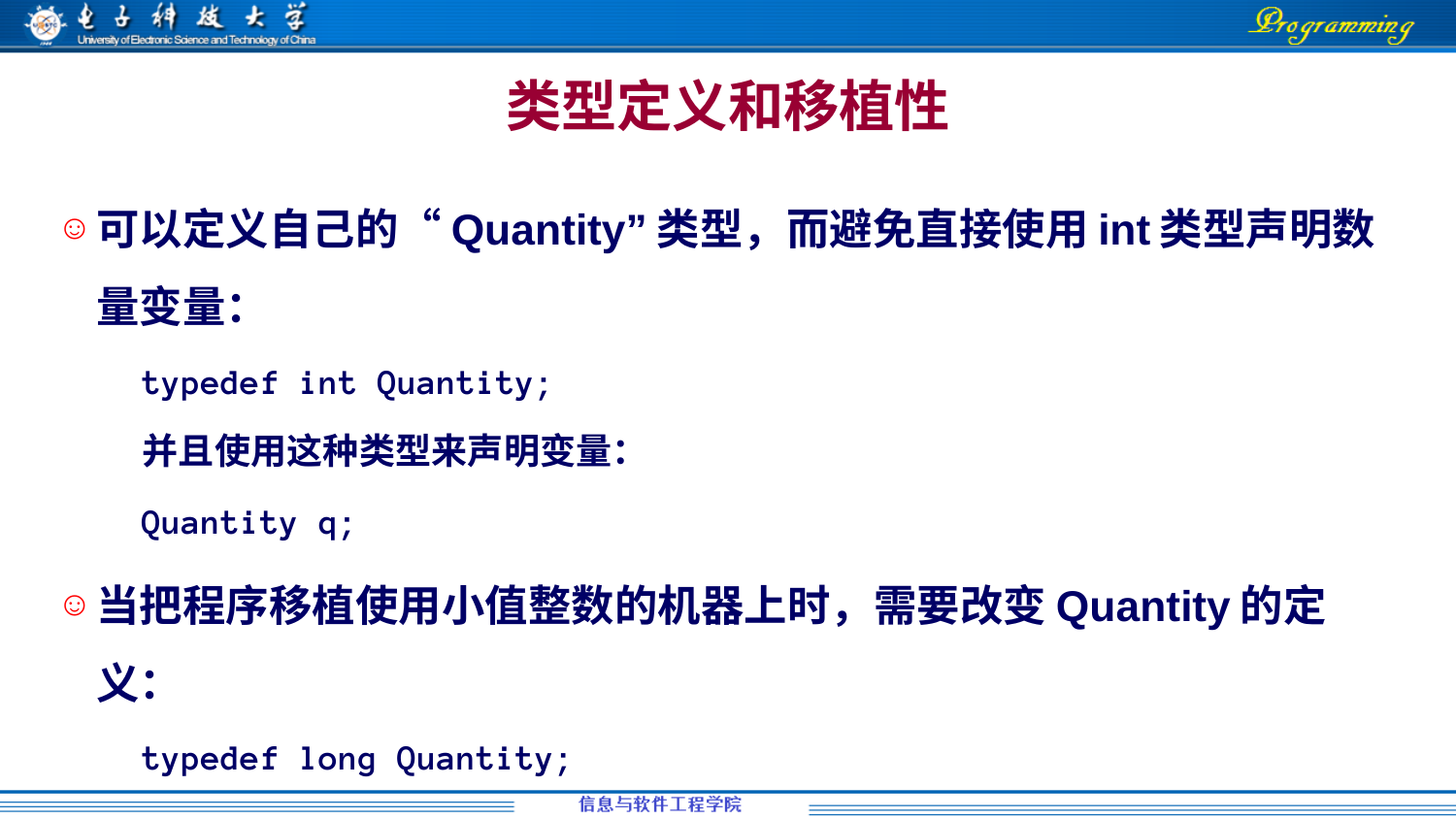

# 类型定义和移植性
可以定义自己的“Quantity”类型，而避免直接使用int类型声明数量变量：
	typedef int Quantity;
	并且使用这种类型来声明变量：
	Quantity q;
当把程序移植使用小值整数的机器上时，需要改变Quantity的定义：
	typedef long Quantity;